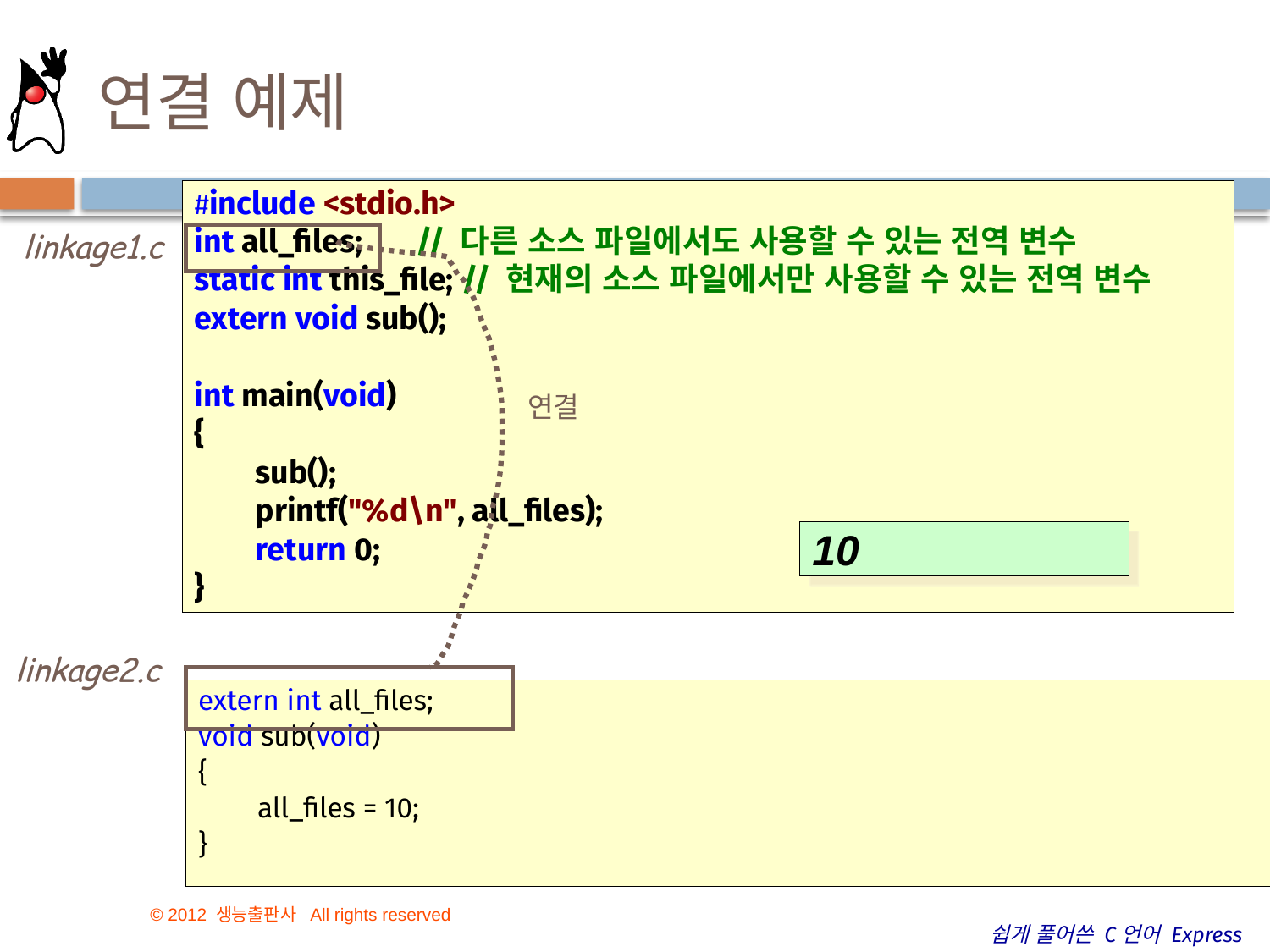

# 연결 예제
#include <stdio.h>
int all_files;       // 다른 소스 파일에서도 사용할 수 있는 전역 변수
static int this_file; // 현재의 소스 파일에서만 사용할 수 있는 전역 변수
extern void sub();

int main(void)
{
        sub();
        printf("%d\n", all_files);
        return 0;
}
linkage1.c

연결
10
linkage2.c

extern int all_files;
void sub(void)
{
        all_files = 10;
}